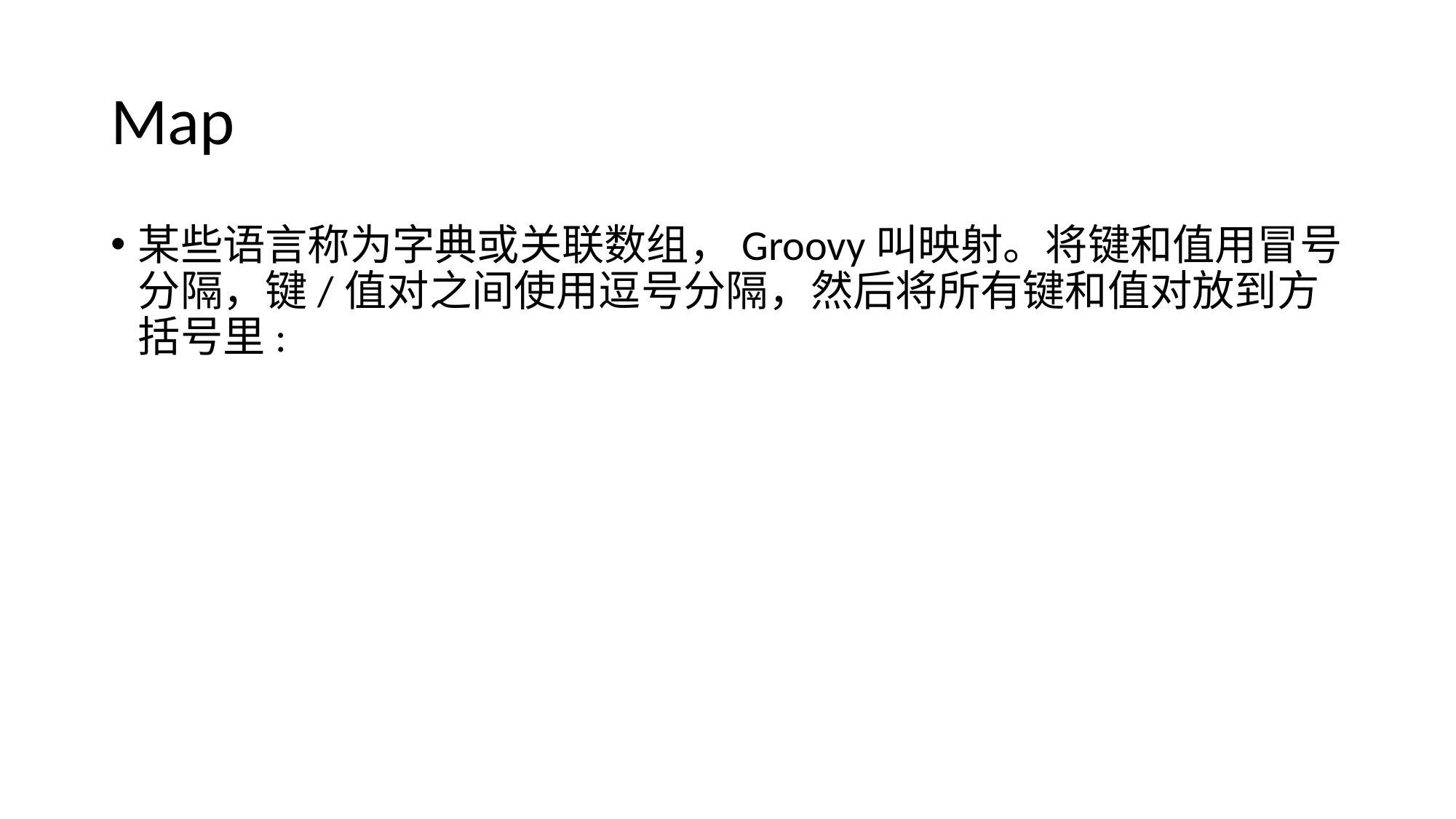

# Map
某些语言称为字典或关联数组，Groovy叫映射。将键和值用冒号分隔，键/值对之间使用逗号分隔，然后将所有键和值对放到方括号里: